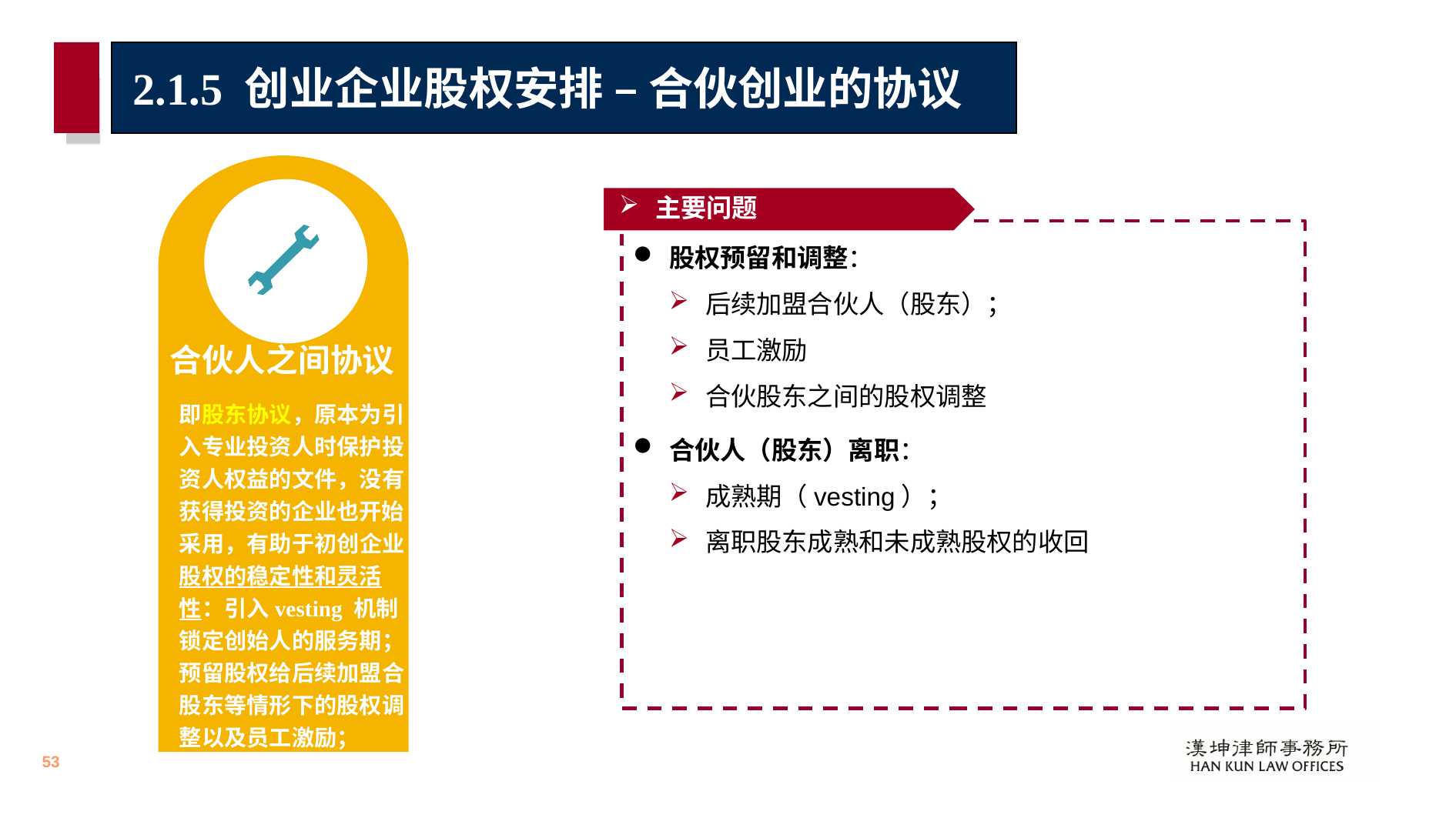

# 2.1.5 创业企业股权安排 – 合伙创业的协议

主要问题
股权预留和调整：
后续加盟合伙人（股东）；
员工激励
合伙股东之间的股权调整
合伙人（股东）离职：
成熟期（vesting）；
离职股东成熟和未成熟股权的收回

合伙协议
合伙人之间协议
即股东协议，原本为引入专业投资人时保护投资人权益的文件，没有获得投资的企业也开始采用，有助于初创企业股权的稳定性和灵活性：引入vesting 机制锁定创始人的服务期；预留股权给后续加盟合股东等情形下的股权调整以及员工激励；
有时候，初创企业的估值一般是创始人和投资人拍脑袋拍的，比较主观，但还是会参考估值方法拍个数字，双方谈，什么价格合适卖，什么价格愿意买，和日常买卖东西很类似条目内容